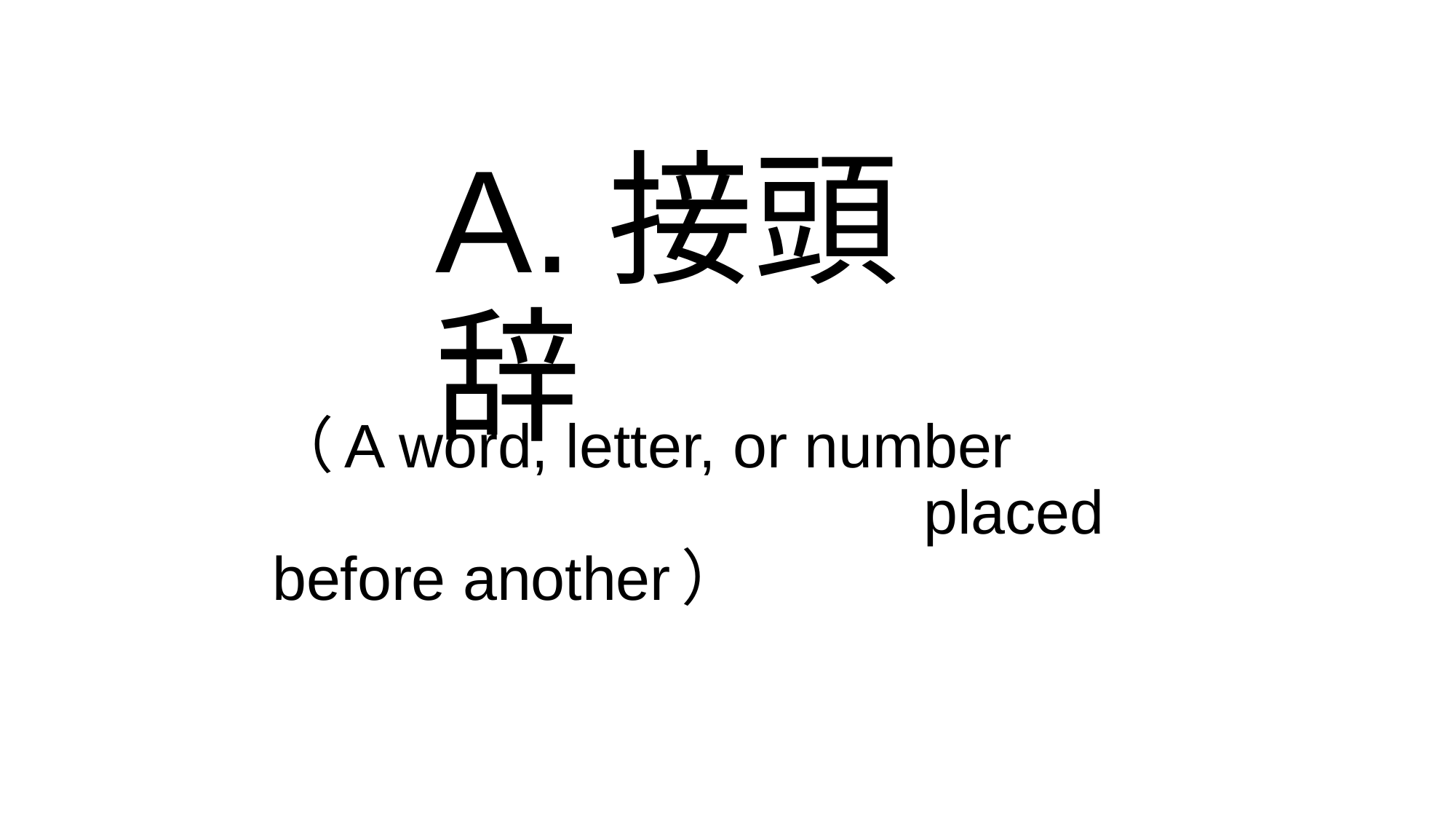

# A.接頭辞
（A word, letter, or number 　　　　　　　　　　　  placed before another）